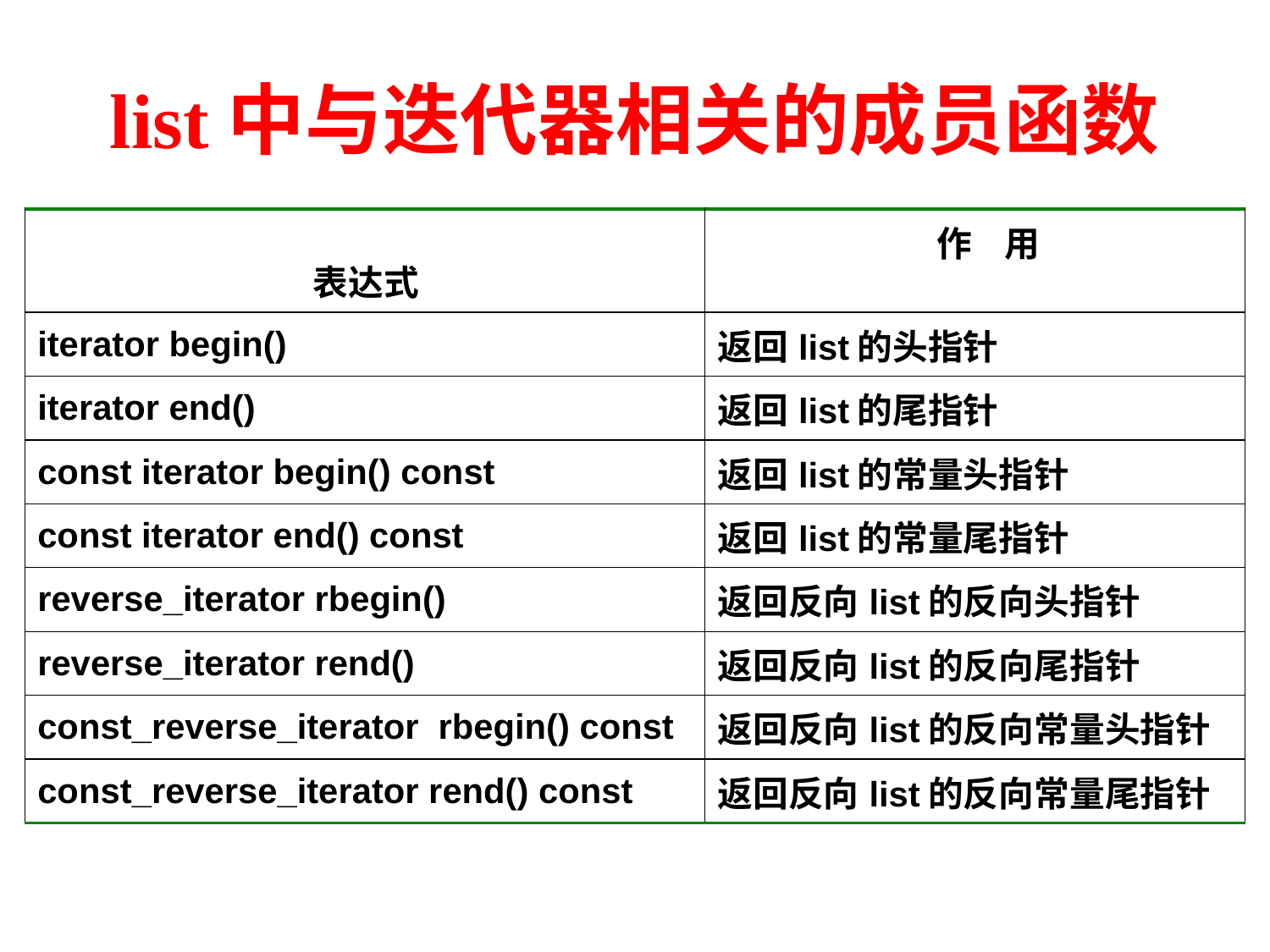

# list中与迭代器相关的成员函数
| 表达式 | 作 用 |
| --- | --- |
| iterator begin() | 返回list的头指针 |
| iterator end() | 返回list的尾指针 |
| const iterator begin() const | 返回list的常量头指针 |
| const iterator end() const | 返回list的常量尾指针 |
| reverse\_iterator rbegin() | 返回反向list的反向头指针 |
| reverse\_iterator rend() | 返回反向list的反向尾指针 |
| const\_reverse\_iterator  rbegin() const | 返回反向list的反向常量头指针 |
| const\_reverse\_iterator rend() const | 返回反向list的反向常量尾指针 |